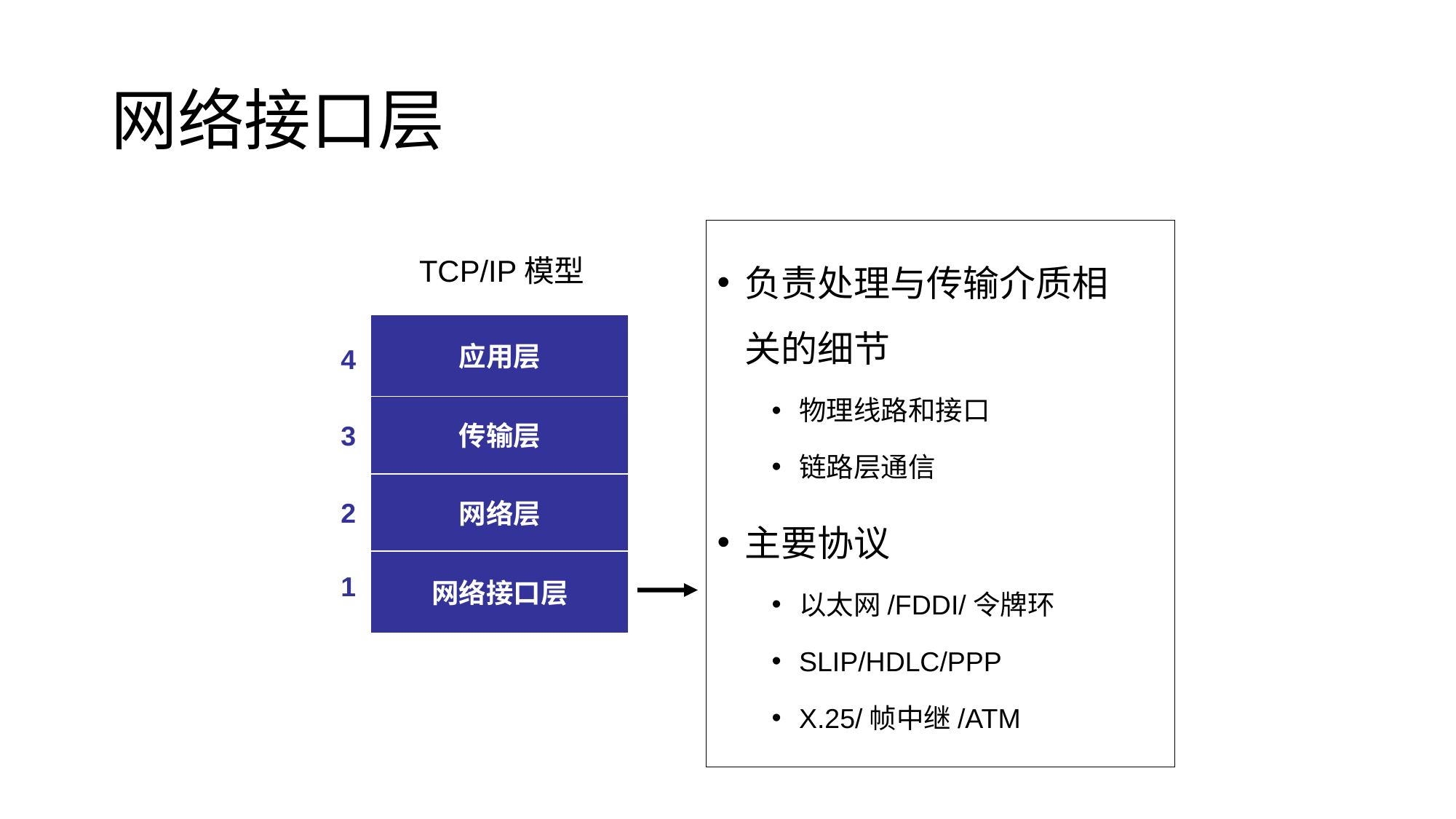

# 网络接口层

负责处理与传输介质相关的细节
物理线路和接口
链路层通信
主要协议
以太网/FDDI/令牌环
SLIP/HDLC/PPP
X.25/帧中继/ATM
TCP/IP模型
应用层
4
传输层
3
网络层
2

网络接口层
1